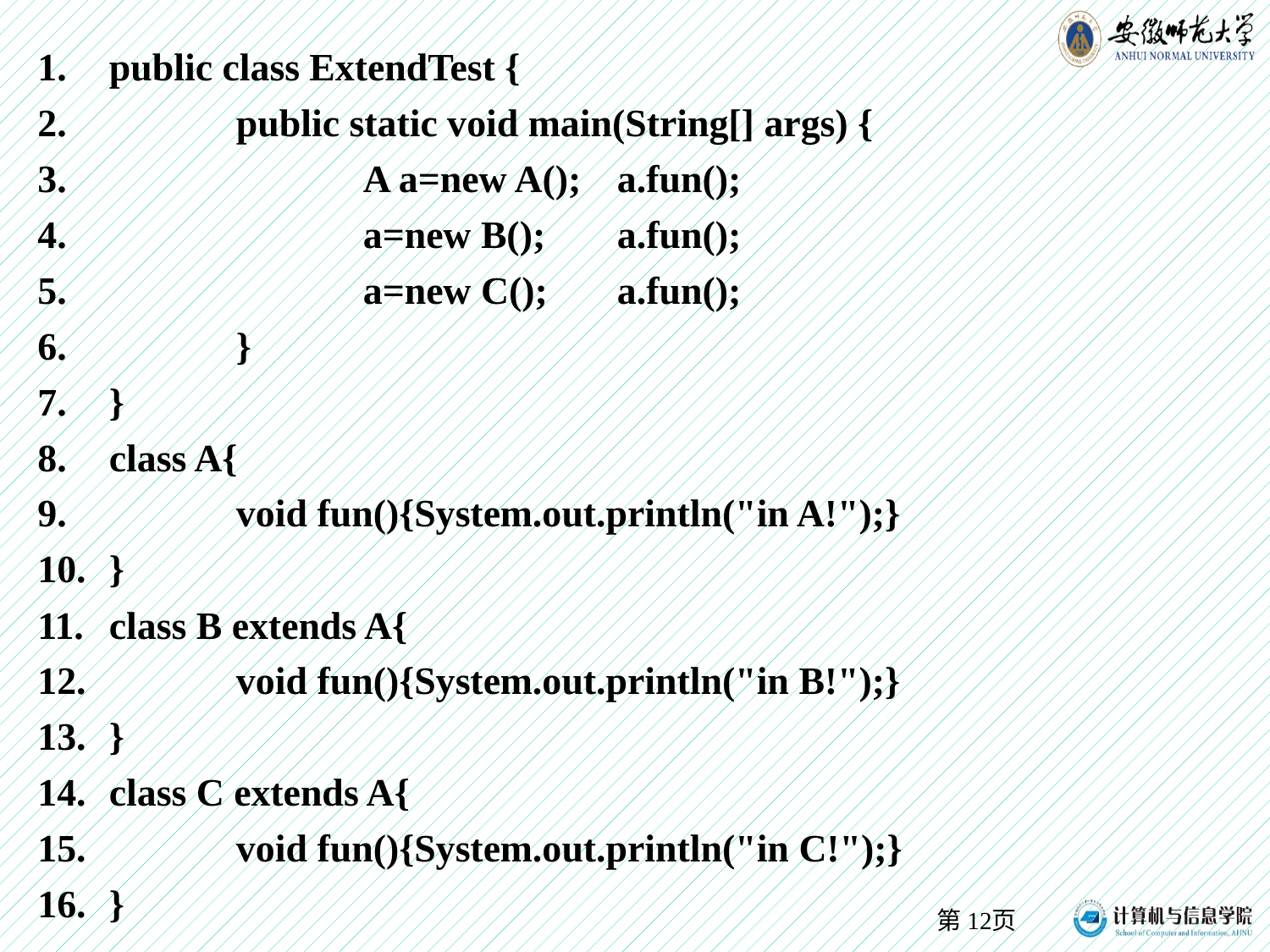

public class ExtendTest {
	public static void main(String[] args) {
		A a=new A();	a.fun();
		a=new B();	a.fun();
		a=new C();	a.fun();
	}
}
class A{
	void fun(){System.out.println("in A!");}
}
class B extends A{
	void fun(){System.out.println("in B!");}
}
class C extends A{
	void fun(){System.out.println("in C!");}
}
第12页